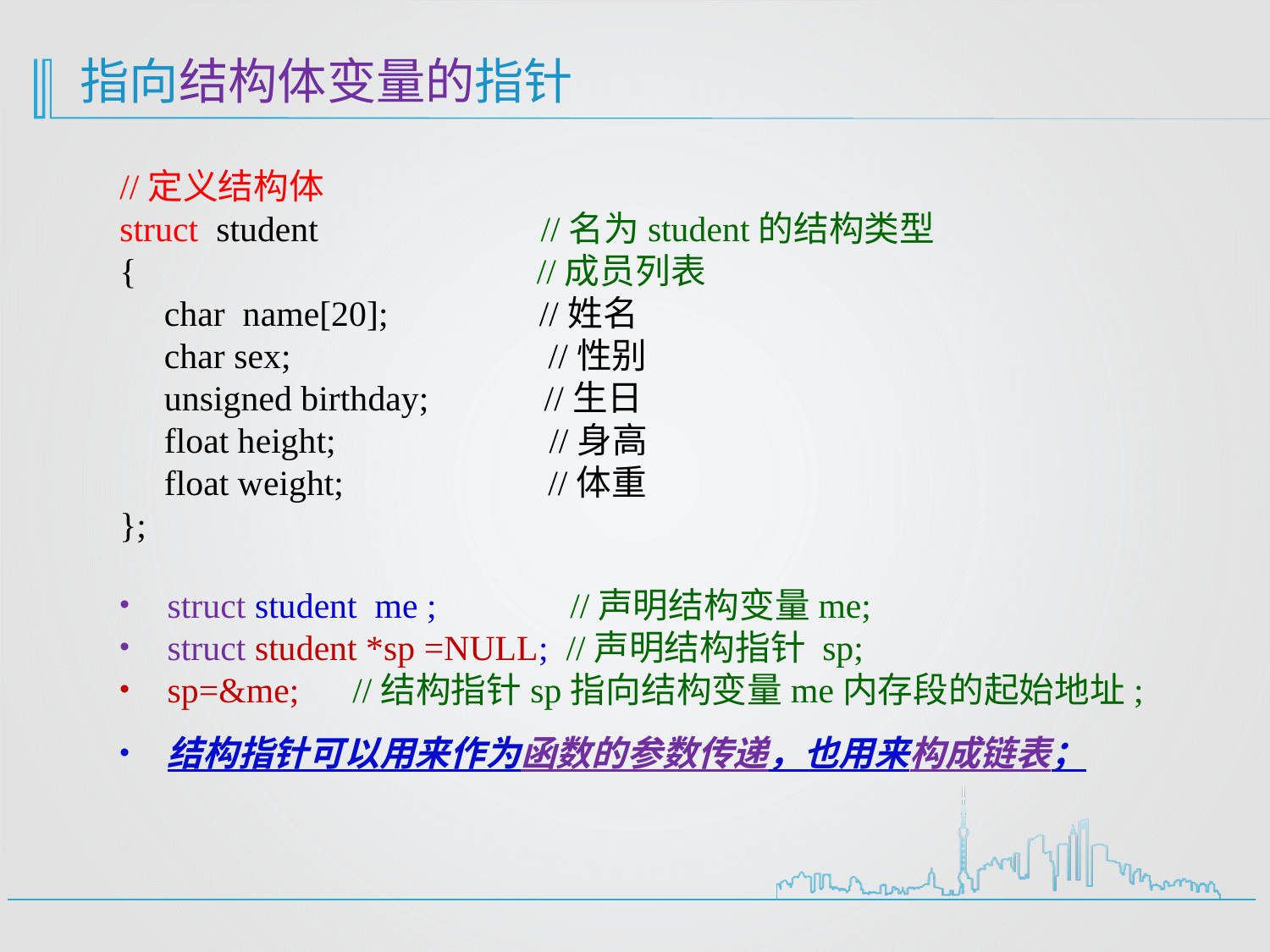

# 指向结构体变量的指针
//定义结构体
struct  student                         //名为student的结构类型
{                                             //成员列表
     char  name[20];                 //姓名
     char sex;                             //性别
     unsigned birthday;             //生日
     float height;                        //身高
     float weight;                       //体重
};

struct student  me ;               //声明结构变量me;
struct student *sp =NULL;  //声明结构指针 sp;
sp=&me;      //结构指针sp指向结构变量me内存段的起始地址;
结构指针可以用来作为函数的参数传递，也用来构成链表；